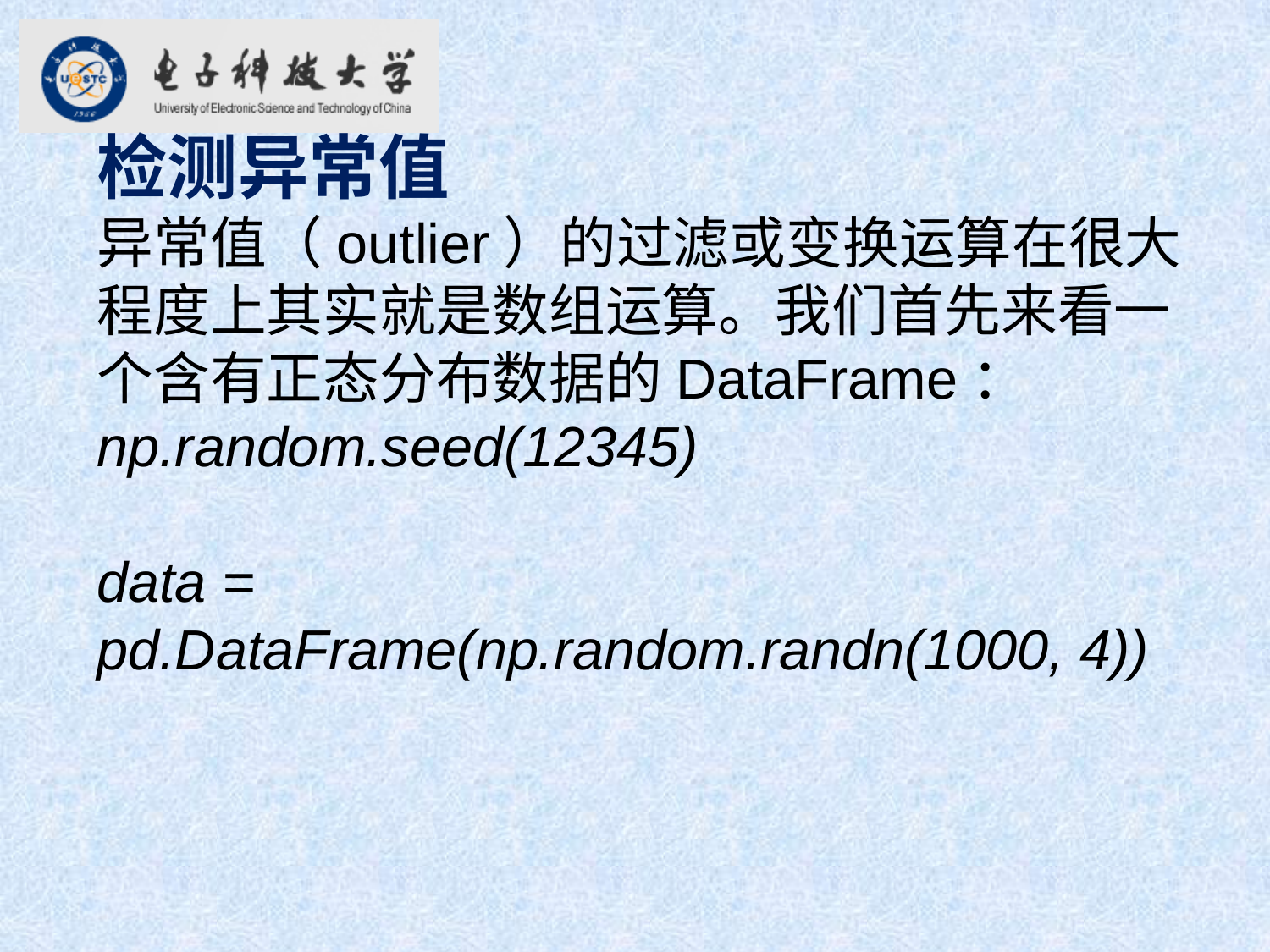

检测异常值
异常值（outlier）的过滤或变换运算在很大程度上其实就是数组运算。我们首先来看一个含有正态分布数据的DataFrame：
np.random.seed(12345)

data = pd.DataFrame(np.random.randn(1000, 4))